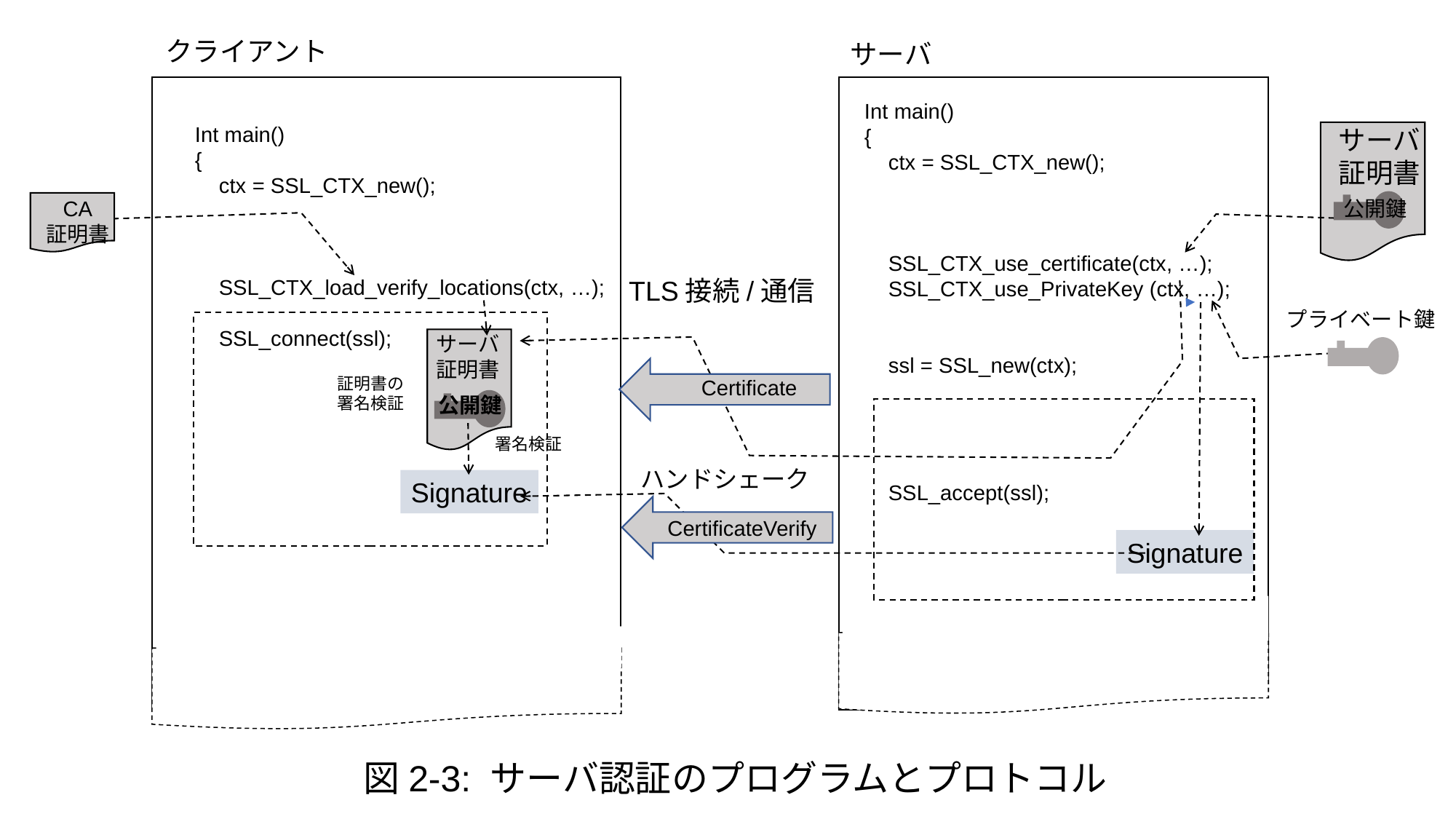

クライアント
サーバ

Int main()
{
    ctx = SSL_CTX_new();

    SSL_CTX_use_certificate(ctx, …);
    SSL_CTX_use_PrivateKey (ctx, …);

    ssl = SSL_new(ctx);

    SSL_accept(ssl);

Int main()
{
    ctx = SSL_CTX_new();

    SSL_CTX_load_verify_locations(ctx, …);

    SSL_connect(ssl);

サーバ
証明書

CA
証明書
公開鍵

TLS接続/通信

プライベート鍵

サーバ
証明書

証明書の
署名検証
Certificate
公開鍵

署名検証
ハンドシェーク
Signature

CertificateVerify
Signature

図2-3: サーバ認証のプログラムとプロトコル